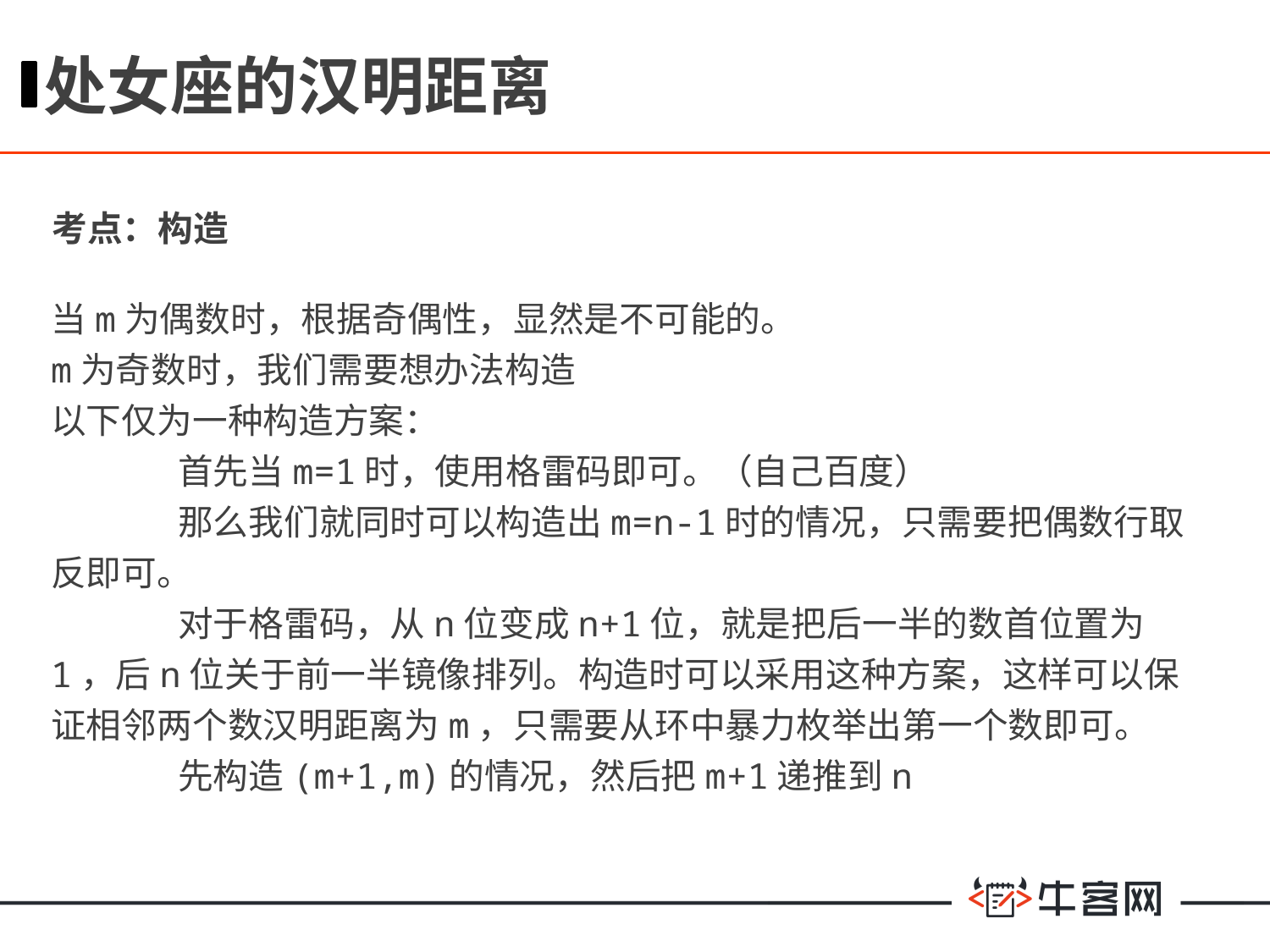

处女座的汉明距离

考点：构造
当m为偶数时，根据奇偶性，显然是不可能的。
m为奇数时，我们需要想办法构造
以下仅为一种构造方案：
	首先当m=1时，使用格雷码即可。（自己百度）
	那么我们就同时可以构造出m=n-1时的情况，只需要把偶数行取反即可。
	对于格雷码，从n位变成n+1位，就是把后一半的数首位置为1，后n位关于前一半镜像排列。构造时可以采用这种方案，这样可以保证相邻两个数汉明距离为m，只需要从环中暴力枚举出第一个数即可。
	先构造(m+1,m)的情况，然后把m+1递推到n